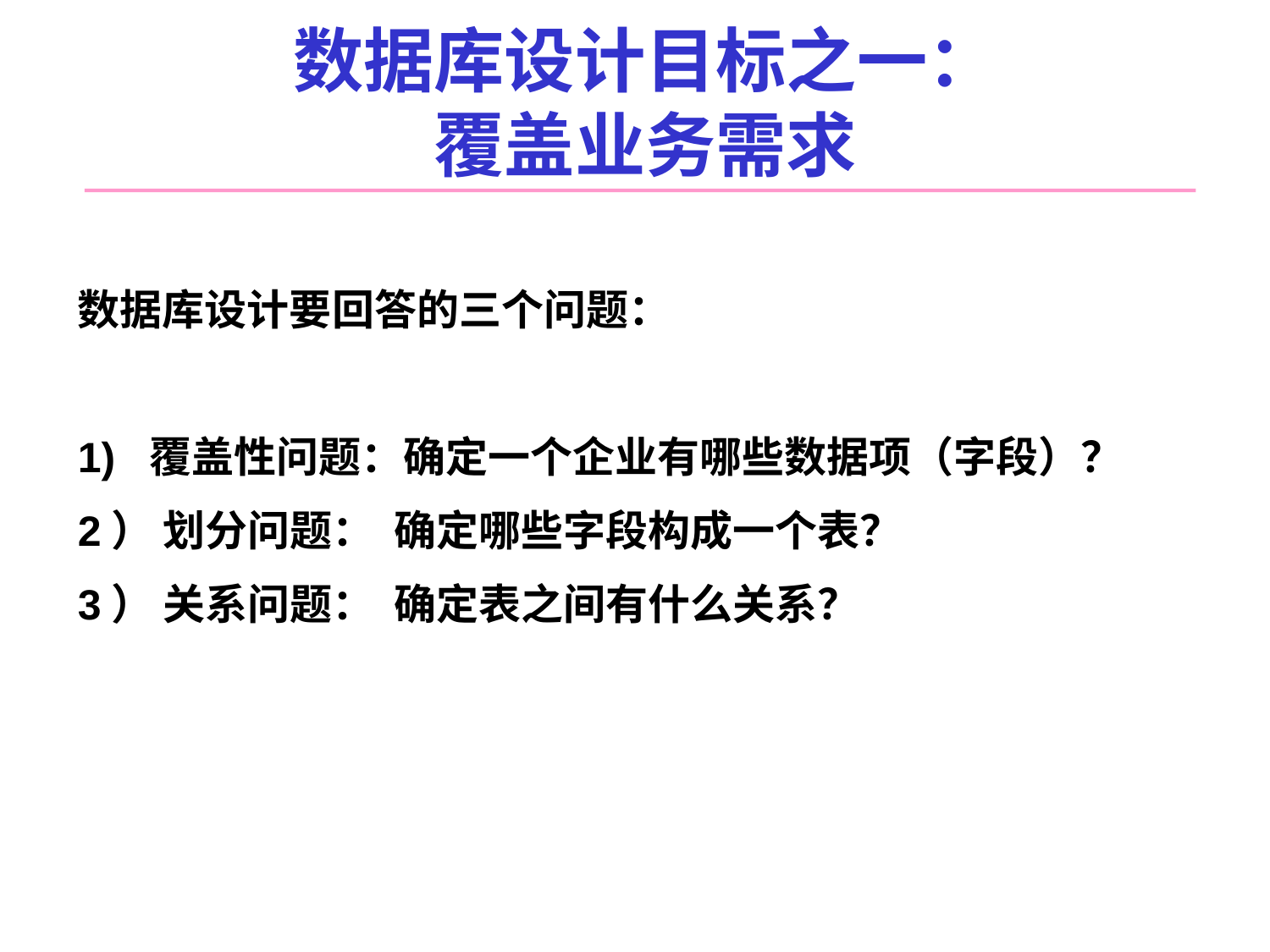

# 数据库设计目标之一： 覆盖业务需求
数据库设计要回答的三个问题：

1)  覆盖性问题：确定一个企业有哪些数据项（字段）？
2） 划分问题：  确定哪些字段构成一个表？
3） 关系问题：  确定表之间有什么关系？